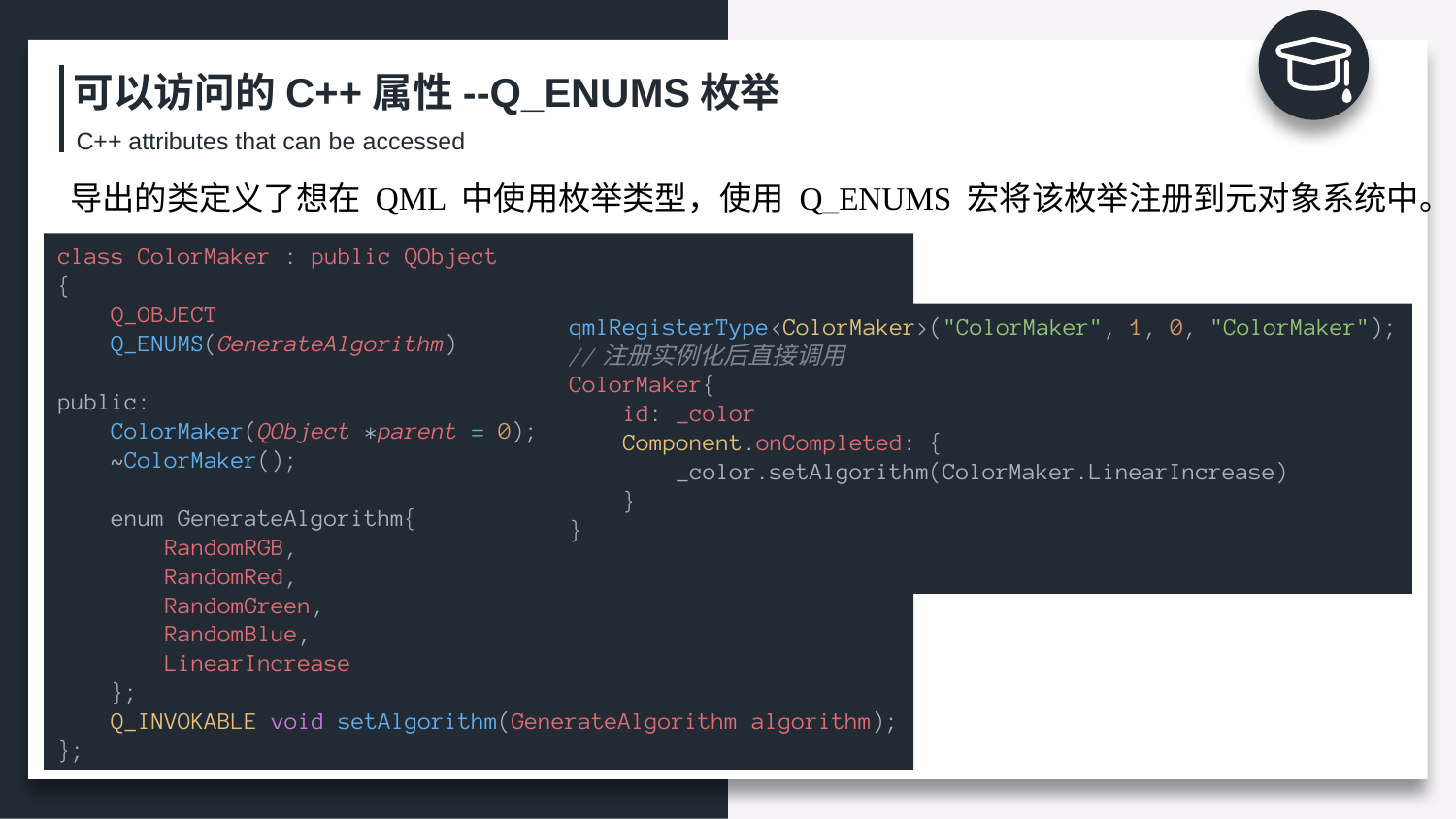

可以访问的C++属性--Q_ENUMS枚举
C++ attributes that can be accessed
导出的类定义了想在 QML 中使用枚举类型，使用 Q_ENUMS 宏将该枚举注册到元对象系统中。
class ColorMaker : public QObject
{
    Q_OBJECT
    Q_ENUMS(GenerateAlgorithm)
public:
    ColorMaker(QObject *parent = 0);
    ~ColorMaker();
    enum GenerateAlgorithm{
        RandomRGB,
        RandomRed,
        RandomGreen,
        RandomBlue,
        LinearIncrease
    };
    Q_INVOKABLE void setAlgorithm(GenerateAlgorithm algorithm);
};
qmlRegisterType<ColorMaker>("ColorMaker", 1, 0, "ColorMaker");
//注册实例化后直接调用
ColorMaker{
    id: _color
    Component.onCompleted: {
        _color.setAlgorithm(ColorMaker.LinearIncrease)
    }
}